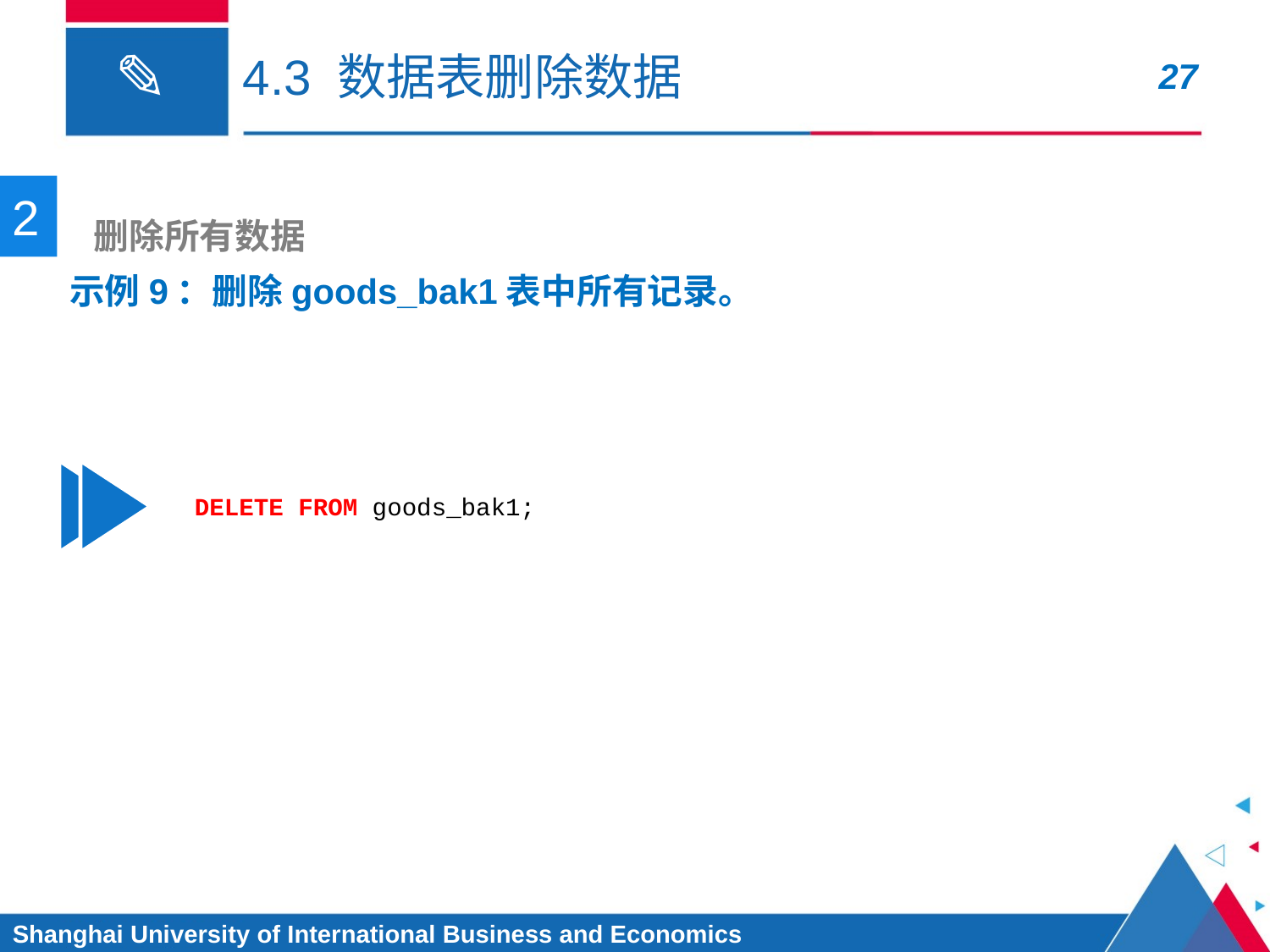

# 4.3 数据表删除数据

2
  删除所有数据
示例9：删除goods_bak1表中所有记录。

DELETE FROM goods_bak1;